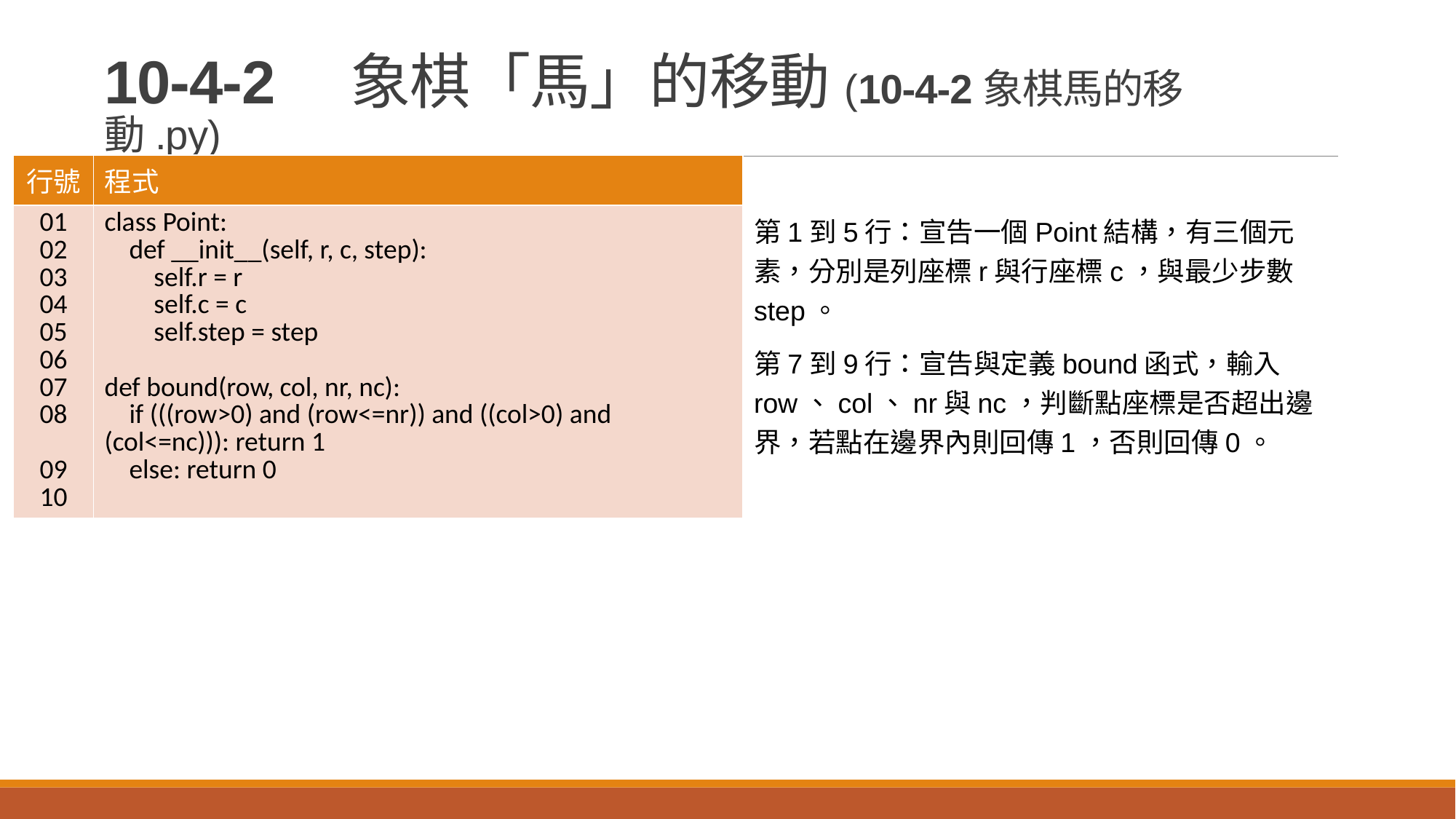

# 10-4-2　象棋「馬」的移動(10-4-2象棋馬的移動.py)
| 行號 | 程式 |
| --- | --- |
| 01 02 03 04 05 06 07 08 09 10 | class Point: def \_\_init\_\_(self, r, c, step): self.r = r self.c = c self.step = step def bound(row, col, nr, nc): if (((row>0) and (row<=nr)) and ((col>0) and (col<=nc))): return 1 else: return 0 |

第1到5行：宣告一個Point結構，有三個元素，分別是列座標r與行座標c，與最少步數step。
第7到9行：宣告與定義bound函式，輸入row、col、nr與nc，判斷點座標是否超出邊界，若點在邊界內則回傳1，否則回傳0。